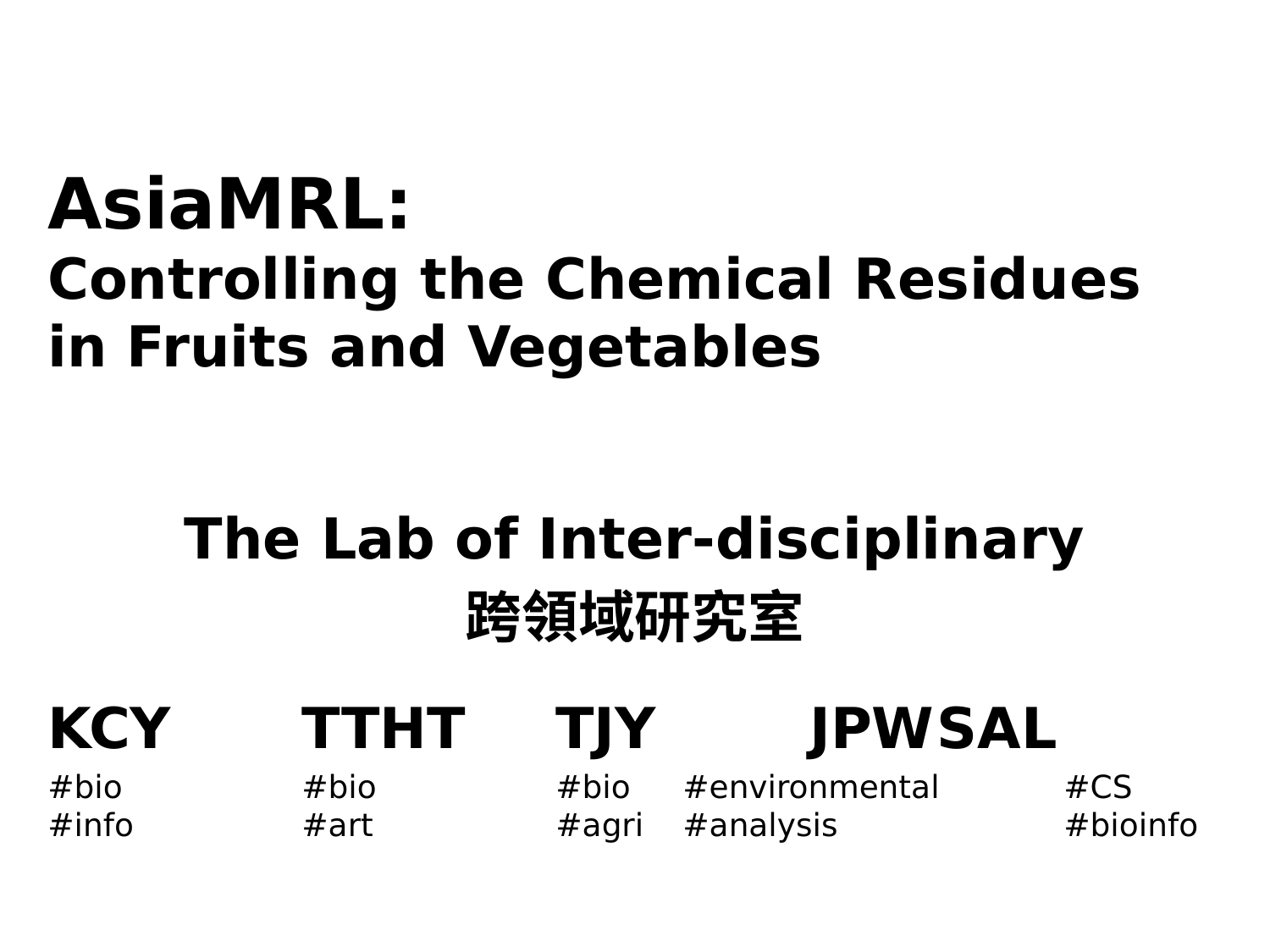

# AsiaMRL: Controlling the Chemical Residues in Fruits and Vegetables
The Lab of Inter-disciplinary
跨領域研究室
KCY		TTHT 	TJY		JPW	SAL
#bio		#bio		#bio	#environmental 	#CS
#info		#art		#agri	#analysis		#bioinfo